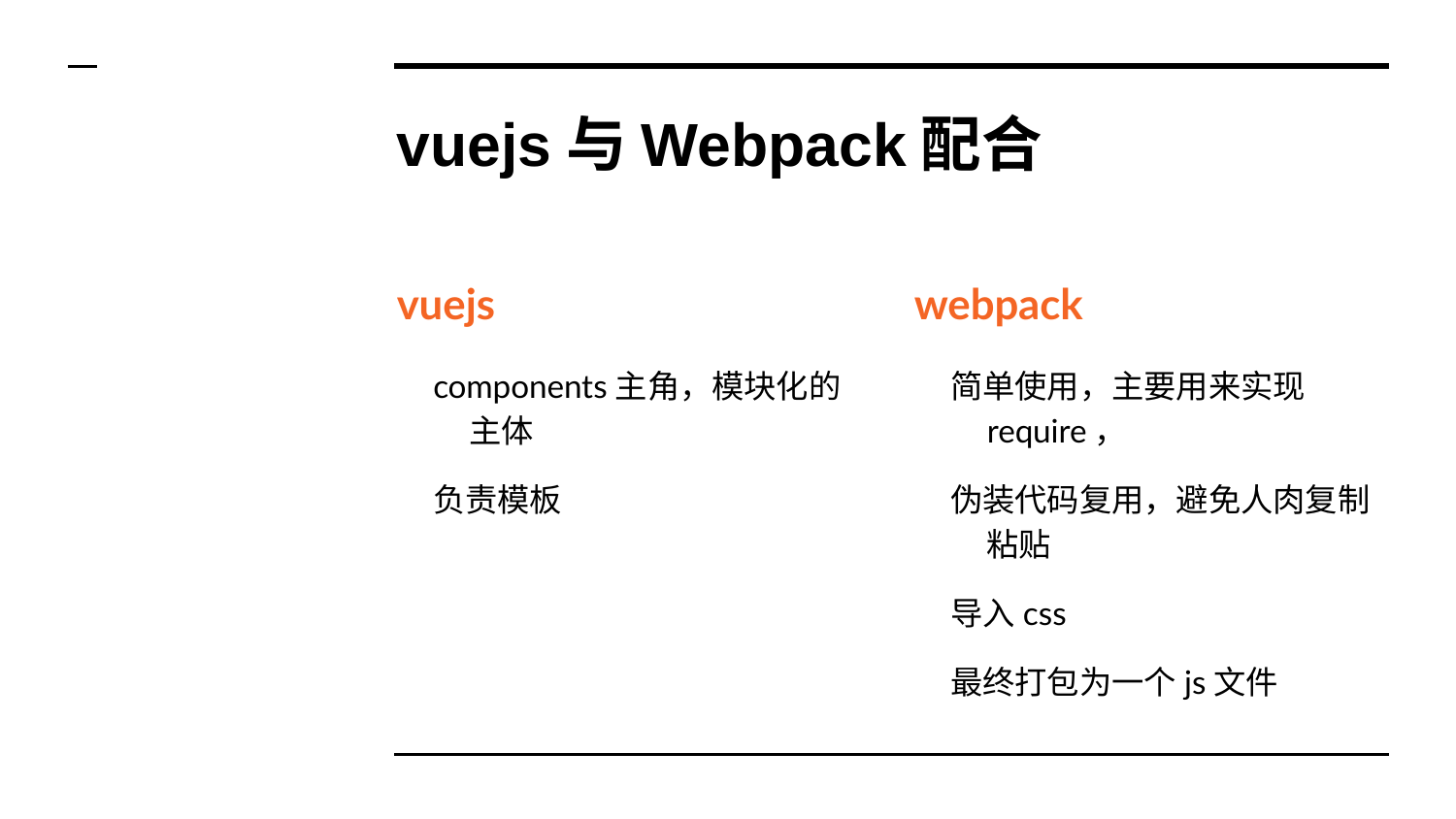

# vuejs与Webpack配合
vuejs
components主角，模块化的主体
负责模板
webpack
简单使用，主要用来实现require，
伪装代码复用，避免人肉复制粘贴
导入css
最终打包为一个js文件